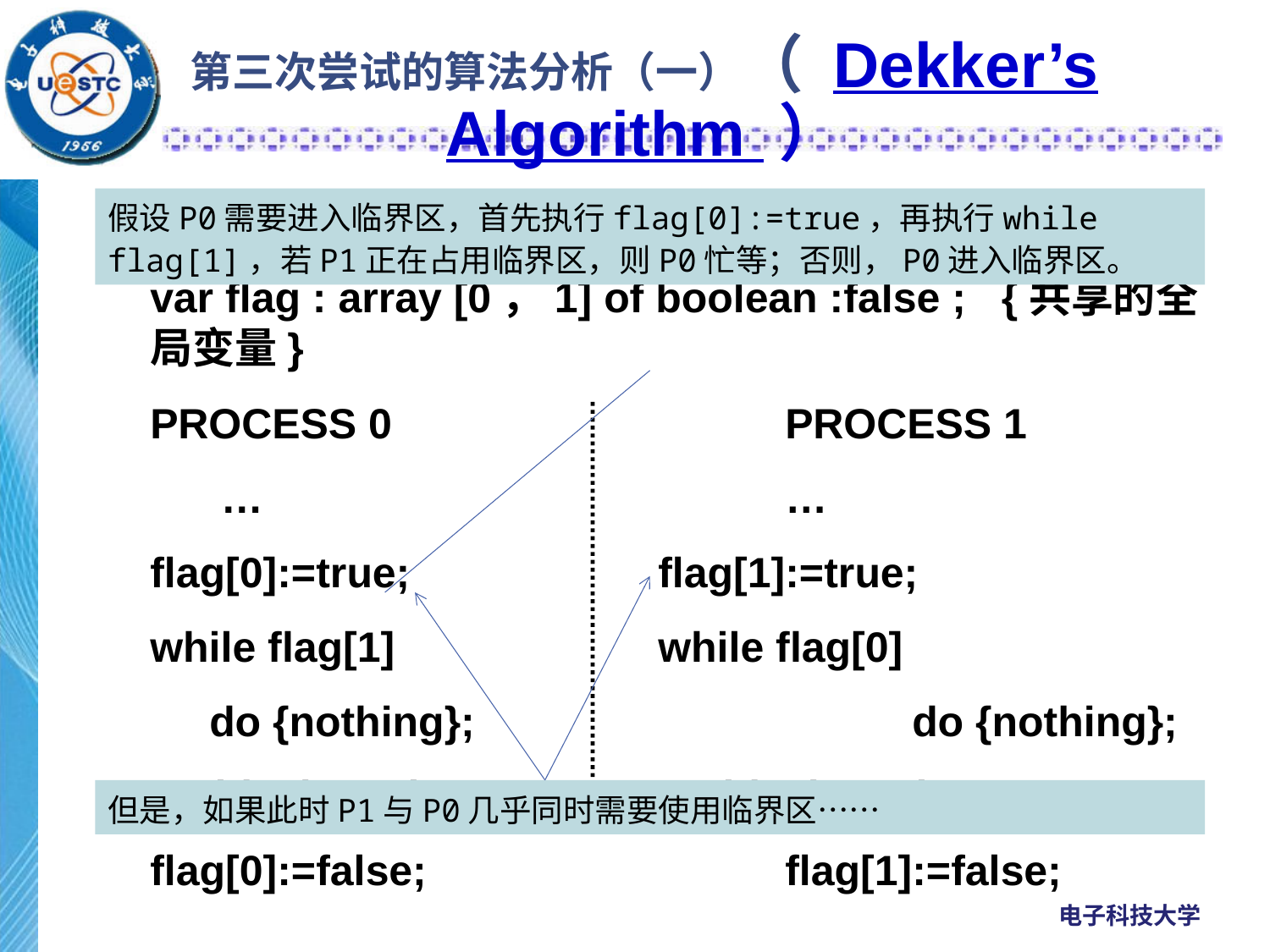

# 第三次尝试的算法分析（一）（ Dekker’s Algorithm ）
假设P0需要进入临界区，首先执行flag[0]:=true，再执行while flag[1]，若P1正在占用临界区，则P0忙等；否则，P0进入临界区。
var flag : array [0，1] of boolean :false ;   {共享的全局变量}
PROCESS 0                             	PROCESS 1
      …                                  	…
flag[0]:=true;                  	flag[1]:=true;
while flag[1]                    	while flag[0]
     do {nothing};                   		do {nothing};
<critical section>;           	<critical section>
flag[0]:=false;                     	flag[1]:=false;
   …                                        …

但是，如果此时P1与P0几乎同时需要使用临界区……